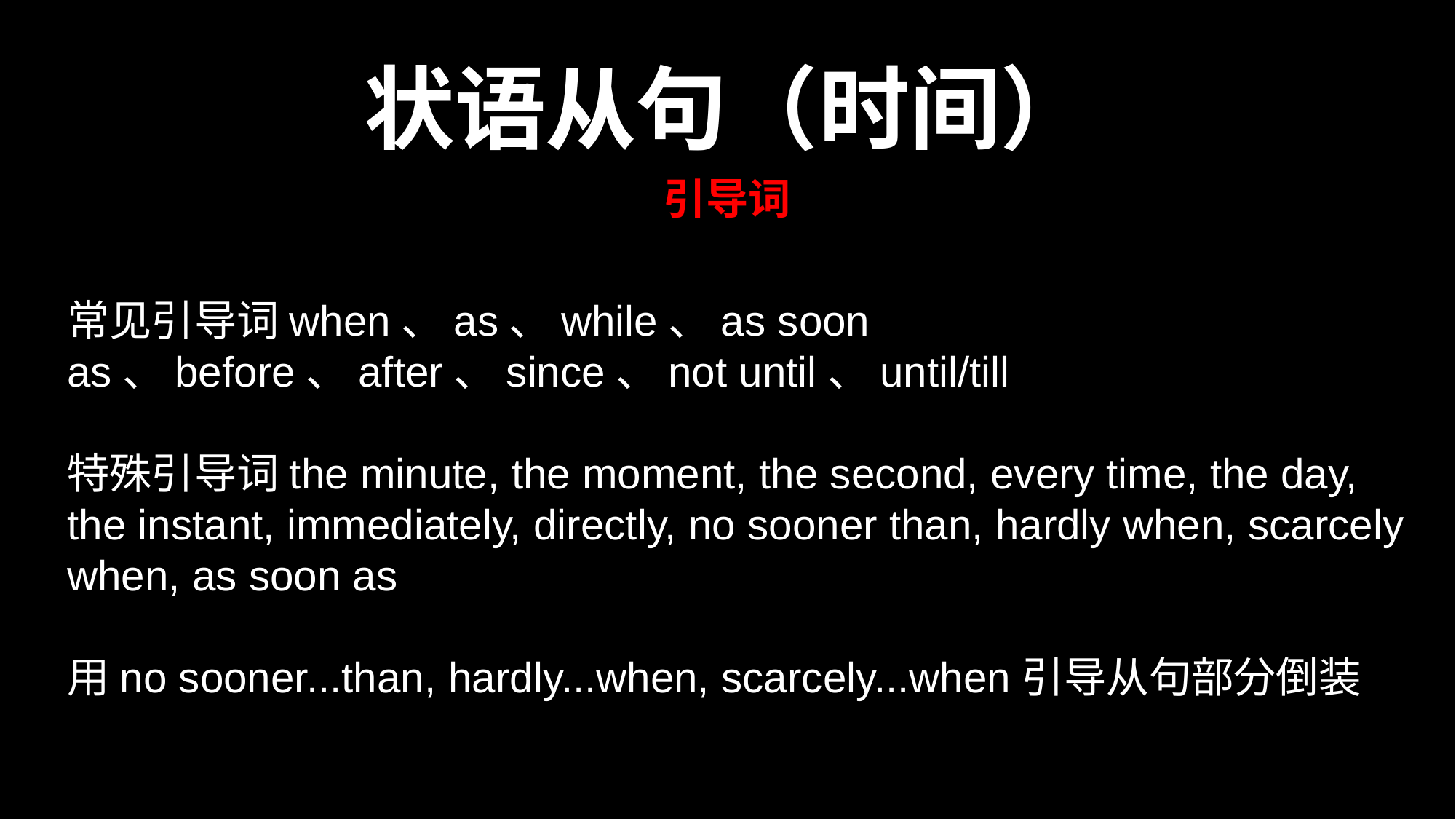

状语从句（时间）
引导词
常见引导词when、as、while、as soon as、before、after、since、not until、until/till

特殊引导词the minute, the moment, the second, every time, the day, the instant, immediately, directly, no sooner than, hardly when, scarcely when, as soon as

用no sooner...than, hardly...when, scarcely...when引导从句部分倒装